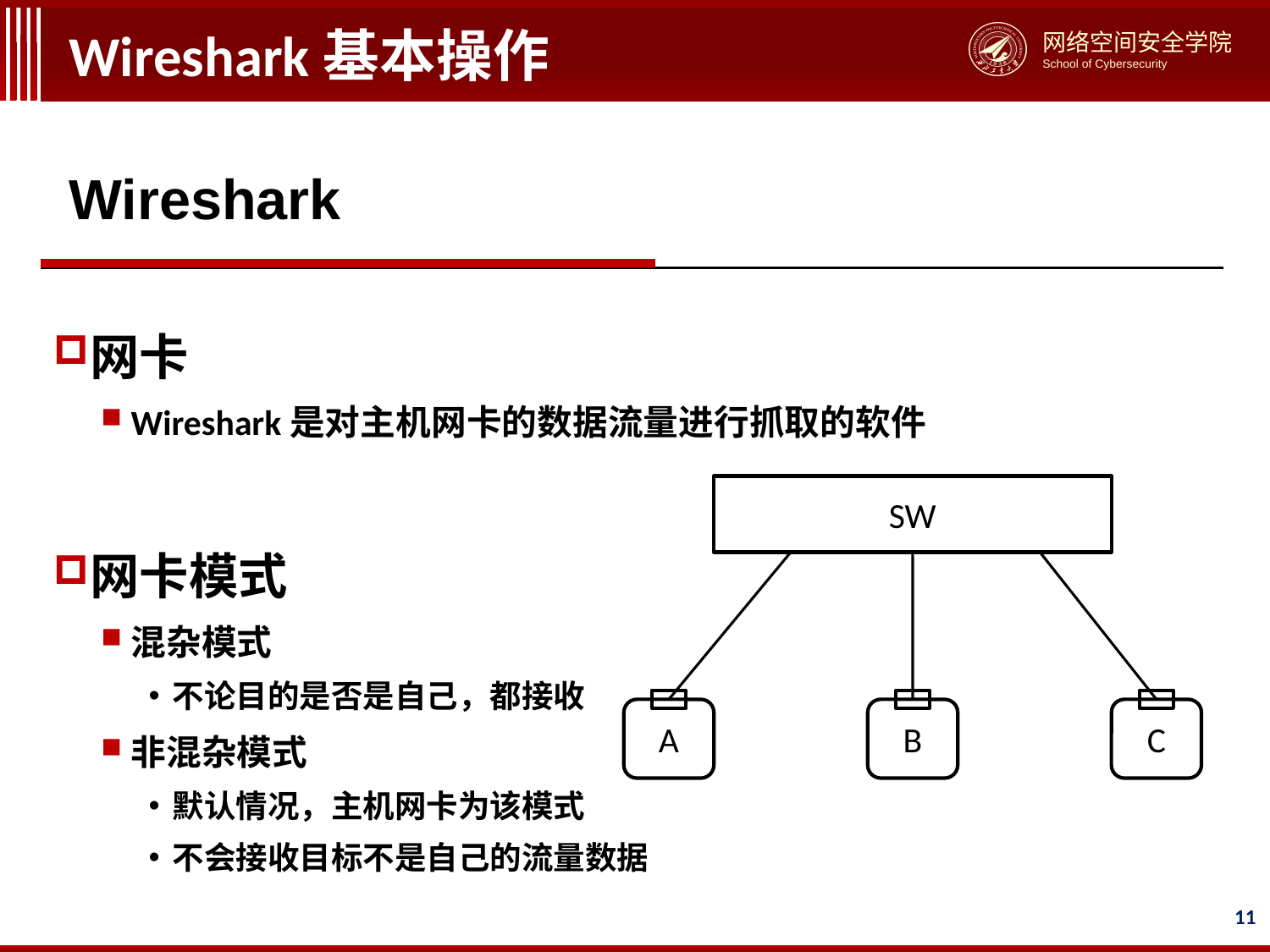

# Wireshark基本操作
Wireshark
网卡
Wireshark是对主机网卡的数据流量进行抓取的软件

网卡模式
混杂模式
不论目的是否是自己，都接收
非混杂模式
默认情况，主机网卡为该模式
不会接收目标不是自己的流量数据

SW

A
B
C